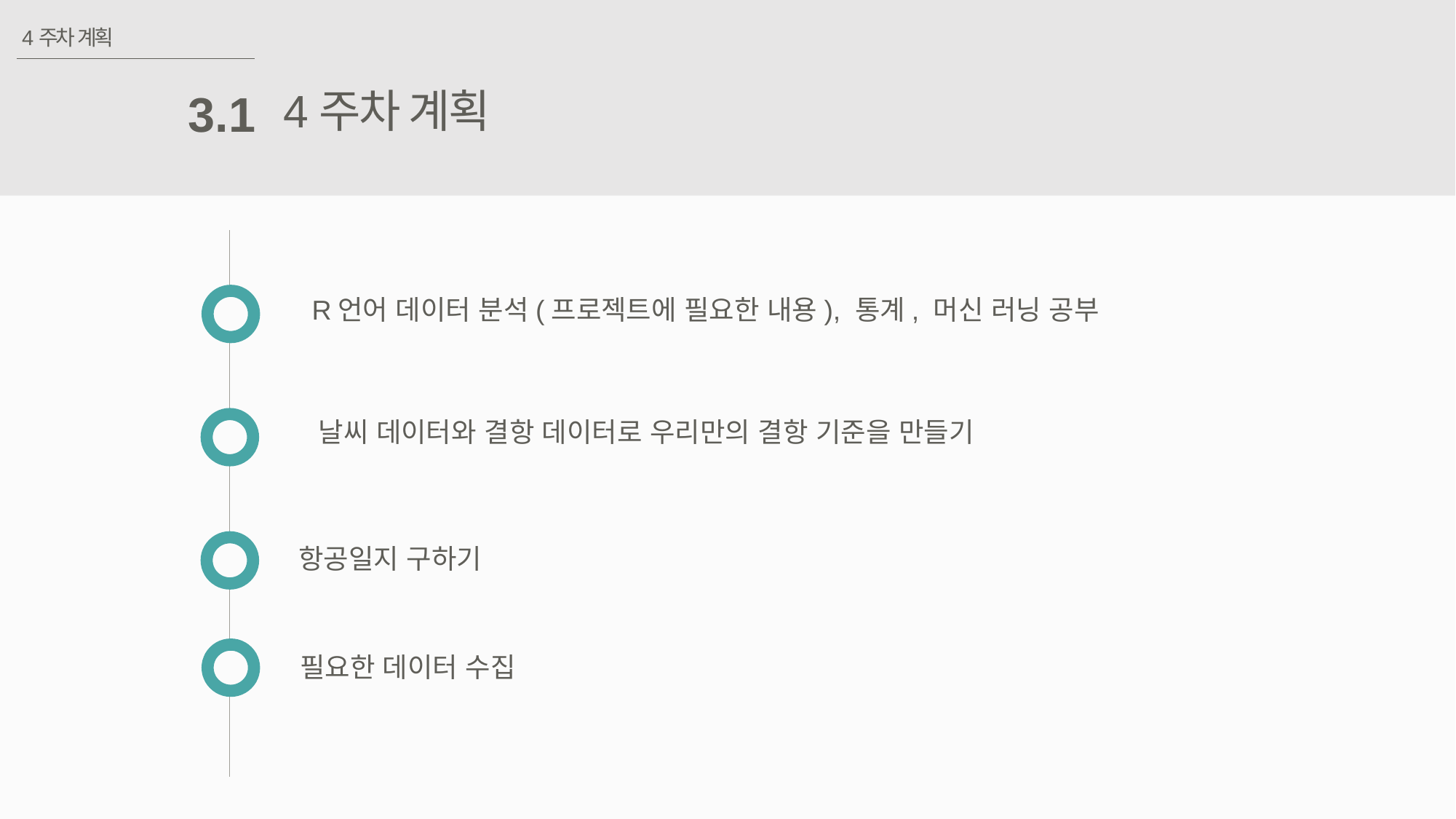

4주차 계획
4주차 계획
3.1

R언어 데이터 분석(프로젝트에 필요한 내용), 통계, 머신 러닝 공부
날씨 데이터와 결항 데이터로 우리만의 결항 기준을 만들기
항공일지 구하기

필요한 데이터 수집